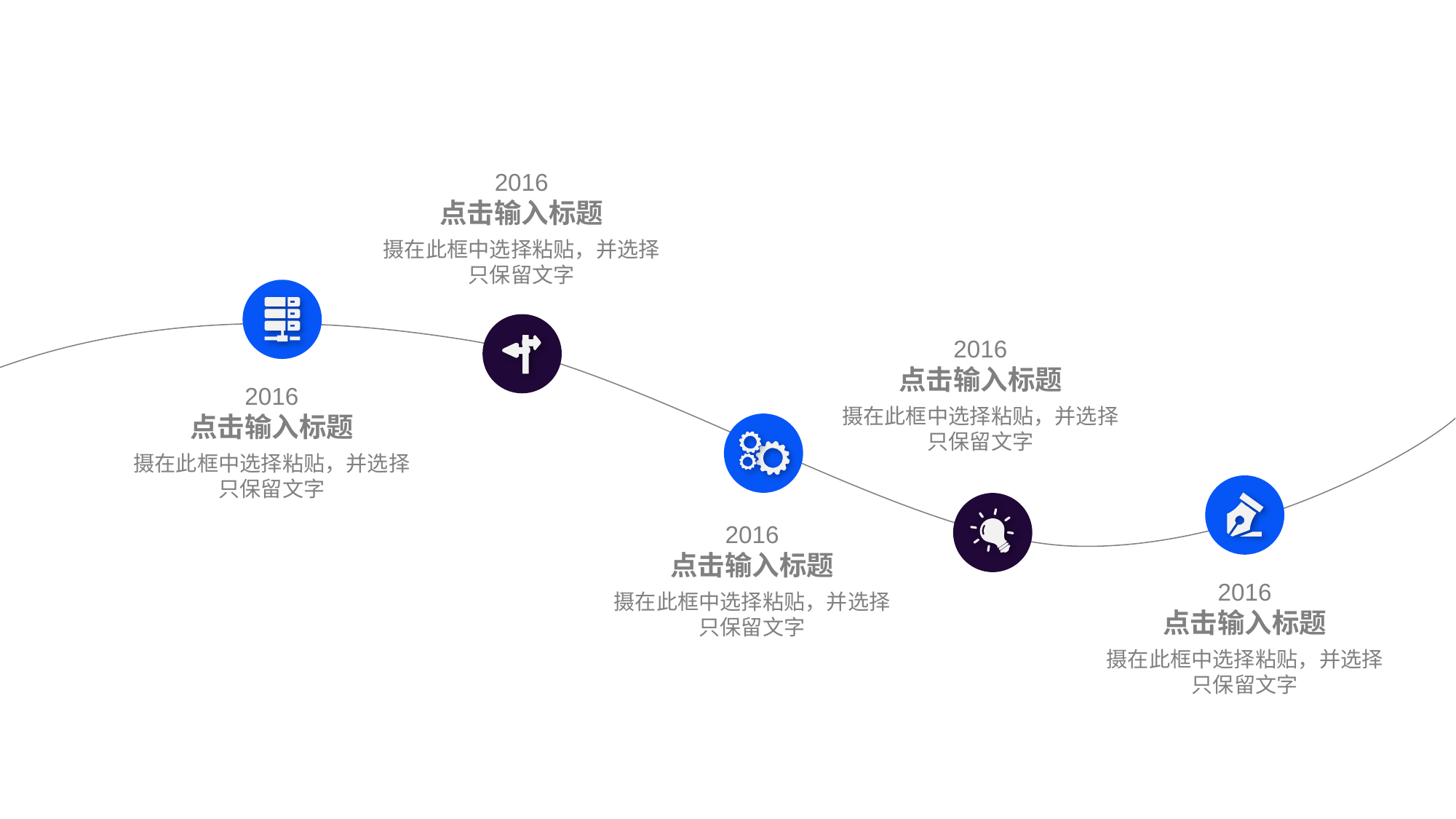

2016
点击输入标题
摄在此框中选择粘贴，并选择只保留文字

2016
点击输入标题
摄在此框中选择粘贴，并选择只保留文字

2016
点击输入标题
摄在此框中选择粘贴，并选择只保留文字

2016
点击输入标题
摄在此框中选择粘贴，并选择只保留文字
2016
点击输入标题
摄在此框中选择粘贴，并选择只保留文字